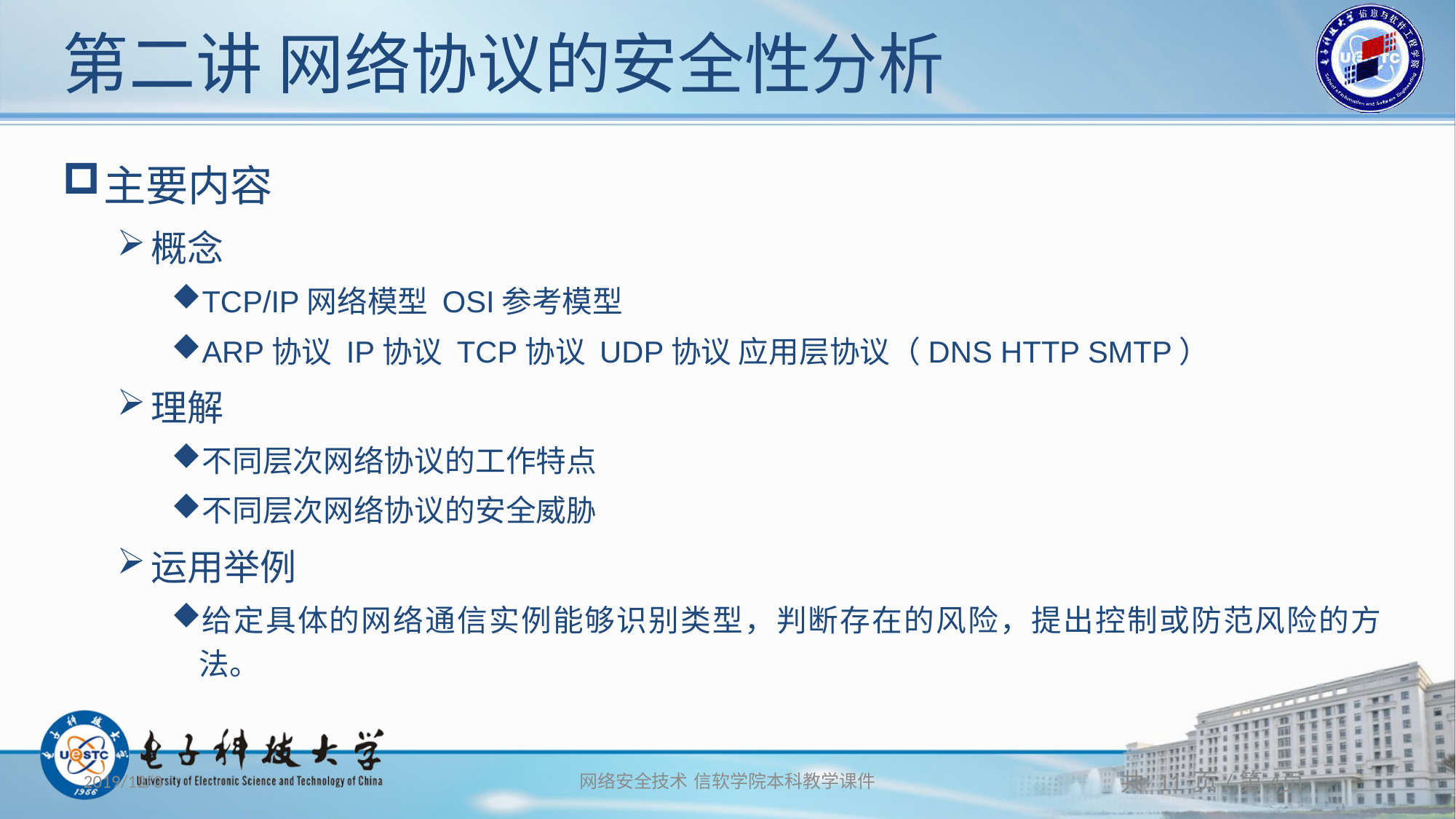

# 第二讲 网络协议的安全性分析
主要内容
概念
TCP/IP网络模型 OSI参考模型
ARP协议 IP协议 TCP协议 UDP协议 应用层协议（DNS HTTP SMTP）
理解
不同层次网络协议的工作特点
不同层次网络协议的安全威胁
运用举例
给定具体的网络通信实例能够识别类型，判断存在的风险，提出控制或防范风险的方法。
2019/12/3
网络安全技术 信软学院本科教学课件
共 11 页/第4页